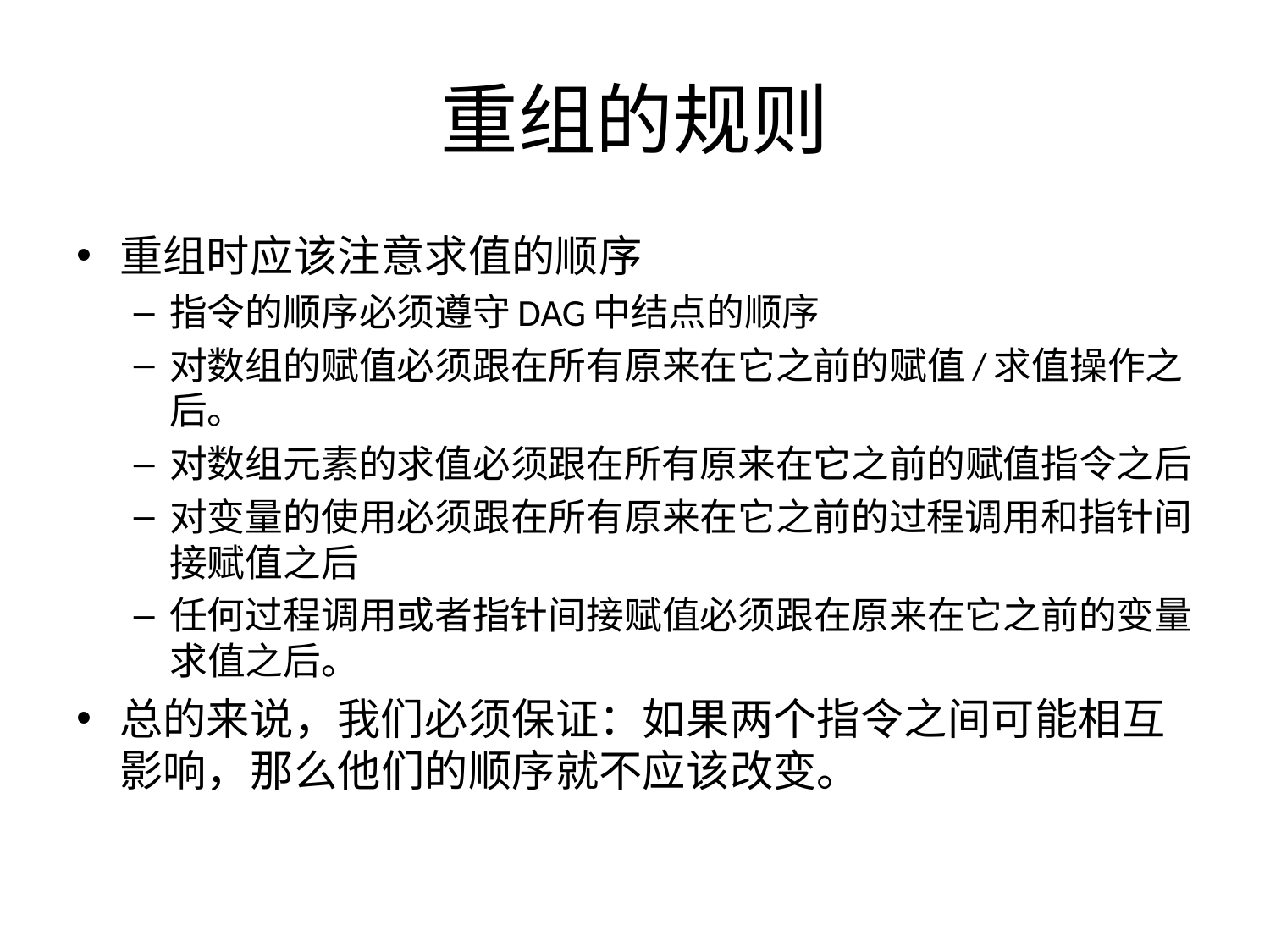

# 重组的规则
重组时应该注意求值的顺序
指令的顺序必须遵守DAG中结点的顺序
对数组的赋值必须跟在所有原来在它之前的赋值/求值操作之后。
对数组元素的求值必须跟在所有原来在它之前的赋值指令之后
对变量的使用必须跟在所有原来在它之前的过程调用和指针间接赋值之后
任何过程调用或者指针间接赋值必须跟在原来在它之前的变量求值之后。
总的来说，我们必须保证：如果两个指令之间可能相互影响，那么他们的顺序就不应该改变。